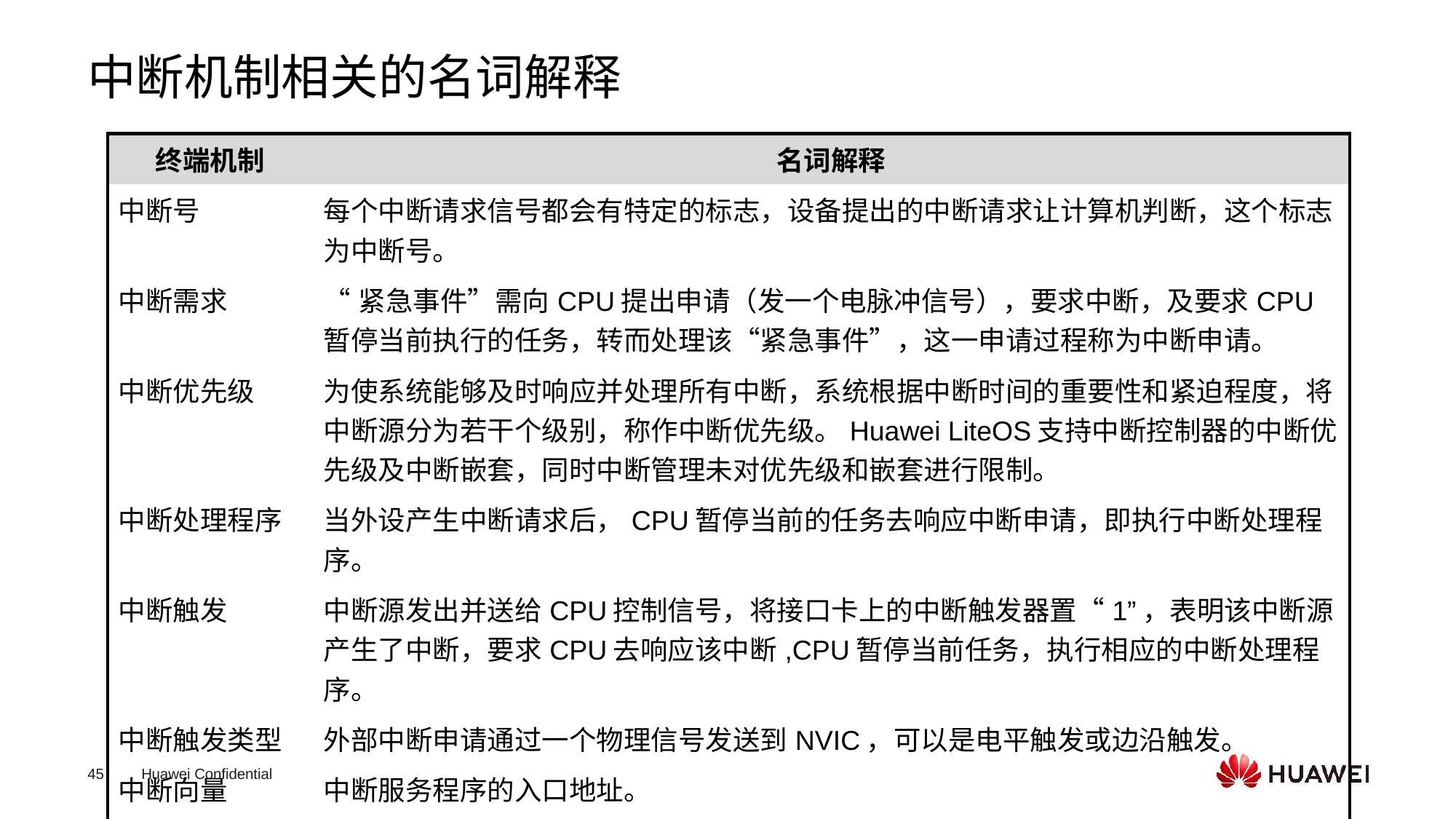

# 中断机制相关的名词解释
| 终端机制 | 名词解释 |
| --- | --- |
| 中断号 | 每个中断请求信号都会有特定的标志，设备提出的中断请求让计算机判断，这个标志为中断号。 |
| 中断需求 | “紧急事件”需向CPU提出申请（发一个电脉冲信号），要求中断，及要求CPU暂停当前执行的任务，转而处理该“紧急事件”，这一申请过程称为中断申请。 |
| 中断优先级 | 为使系统能够及时响应并处理所有中断，系统根据中断时间的重要性和紧迫程度，将中断源分为若干个级别，称作中断优先级。Huawei LiteOS支持中断控制器的中断优先级及中断嵌套，同时中断管理未对优先级和嵌套进行限制。 |
| 中断处理程序 | 当外设产生中断请求后，CPU暂停当前的任务去响应中断申请，即执行中断处理程序。 |
| 中断触发 | 中断源发出并送给CPU控制信号，将接口卡上的中断触发器置“1”，表明该中断源产生了中断，要求CPU去响应该中断,CPU暂停当前任务，执行相应的中断处理程序。 |
| 中断触发类型 | 外部中断申请通过一个物理信号发送到NVIC，可以是电平触发或边沿触发。 |
| 中断向量 | 中断服务程序的入口地址。 |
| 中断向量表 | 存储中断向量的存储区，中断向量与中断号对应，中断向量在中断向量表中按照中断号顺序存储。 |